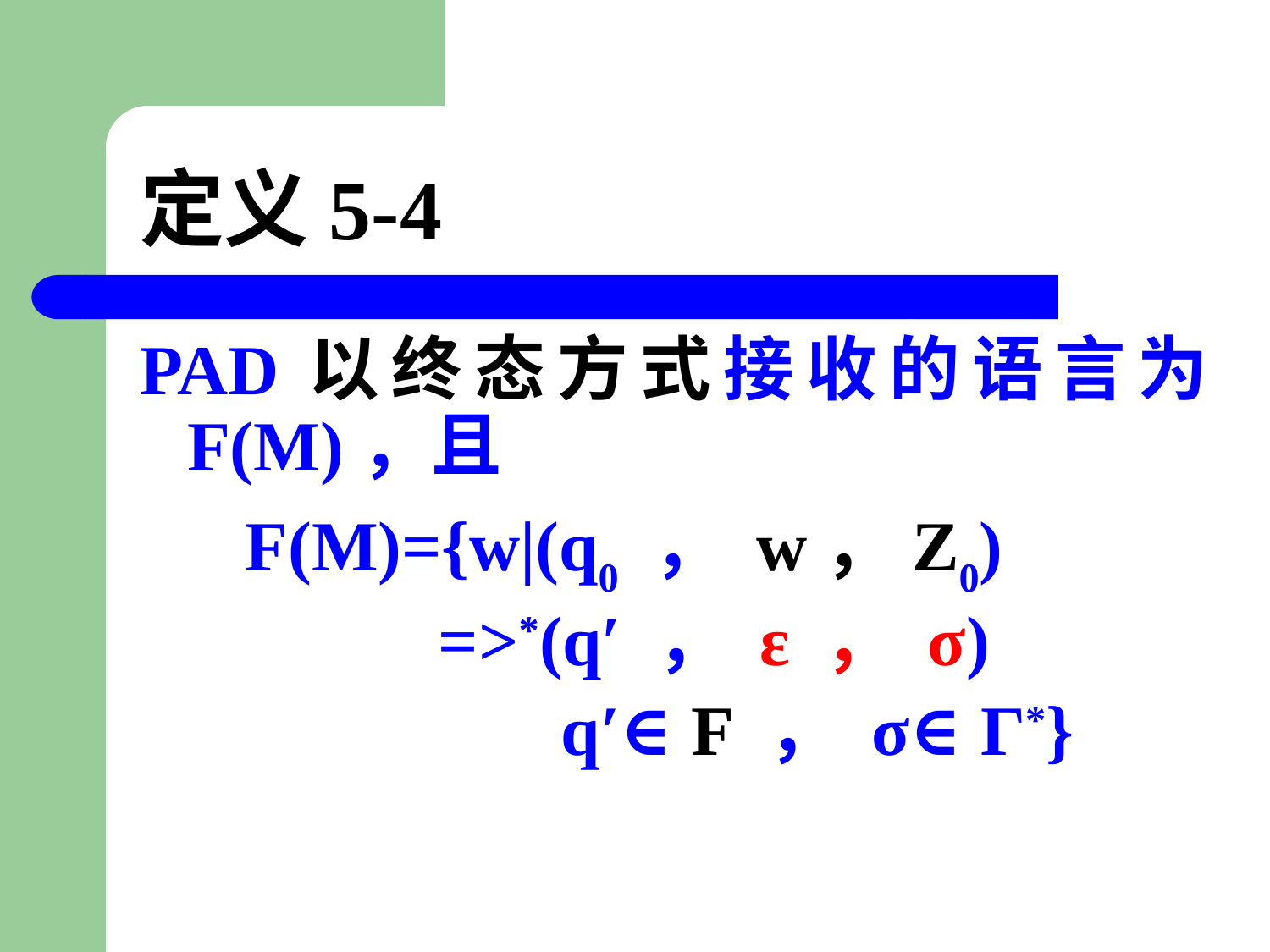

# 定义5-4
PAD以终态方式接收的语言为F(M)，且
      F(M)={w|(q0 ， w，Z0)
                 =>*(q′ ， ε ， σ)
                        q′∈F ， σ∈Г*}